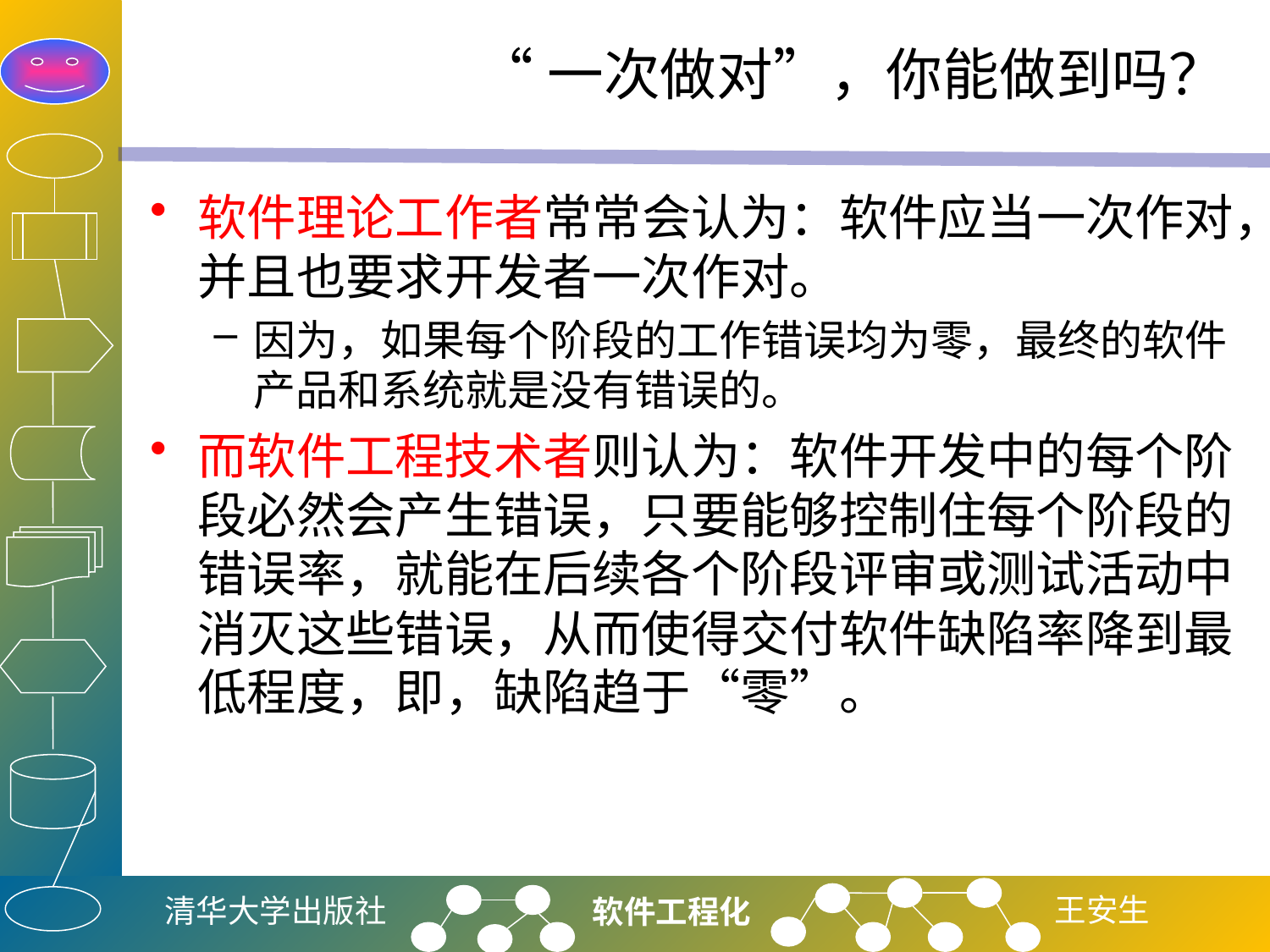

# “一次做对”，你能做到吗？
软件理论工作者常常会认为：软件应当一次作对，并且也要求开发者一次作对。
因为，如果每个阶段的工作错误均为零，最终的软件产品和系统就是没有错误的。
而软件工程技术者则认为：软件开发中的每个阶段必然会产生错误，只要能够控制住每个阶段的错误率，就能在后续各个阶段评审或测试活动中消灭这些错误，从而使得交付软件缺陷率降到最低程度，即，缺陷趋于“零”。